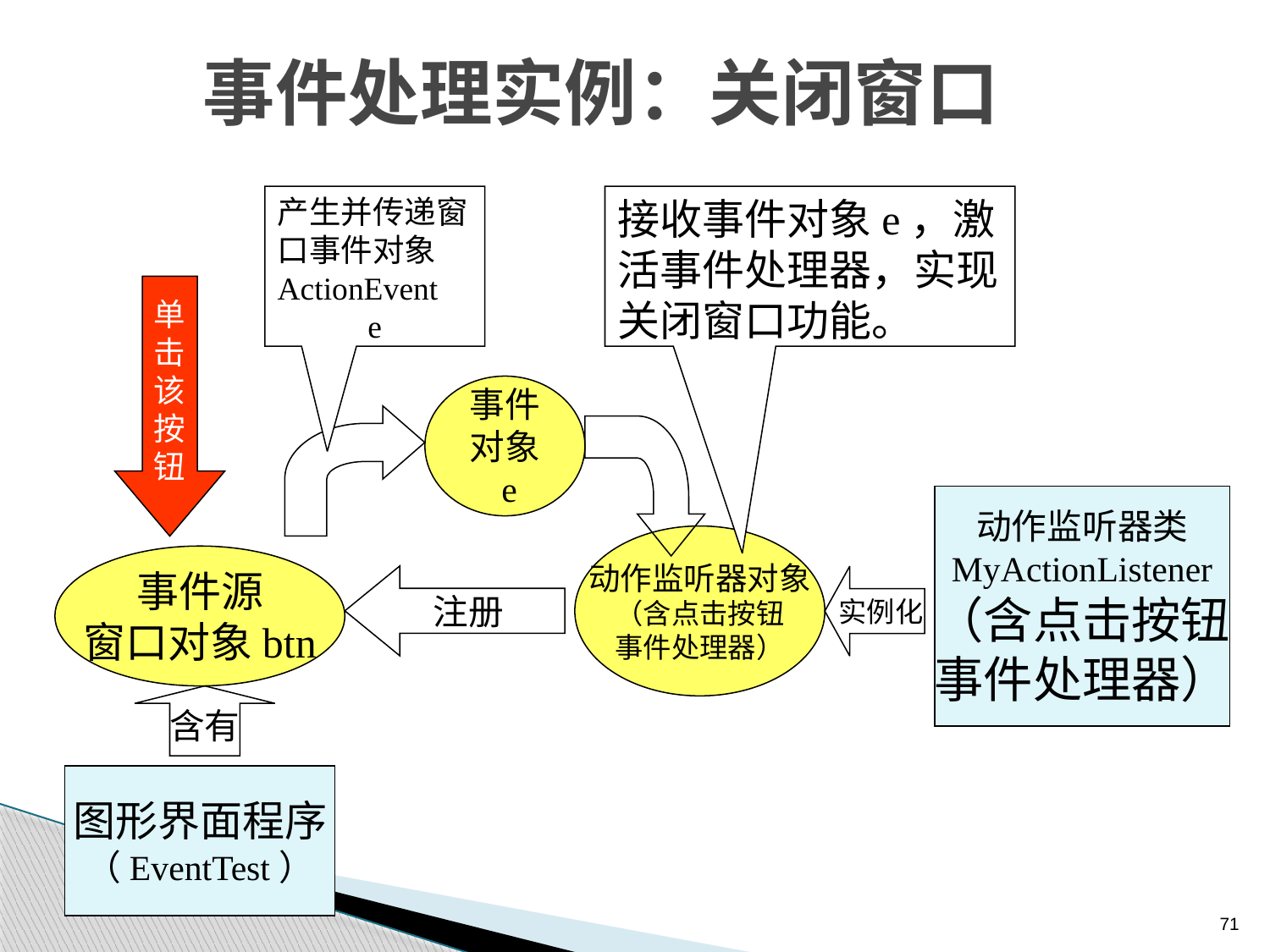

事件处理实例：关闭窗口
产生并传递窗口事件对象
ActionEvent
e
接收事件对象e，激活事件处理器，实现关闭窗口功能。
单
击
该
按
钮
事件
对象
 e

动作监听器类
MyActionListener
（含点击按钮
事件处理器）
动作监听器对象
（含点击按钮
事件处理器）
事件源
窗口对象btn
注册
实例化
含有
图形界面程序
（EventTest）
71